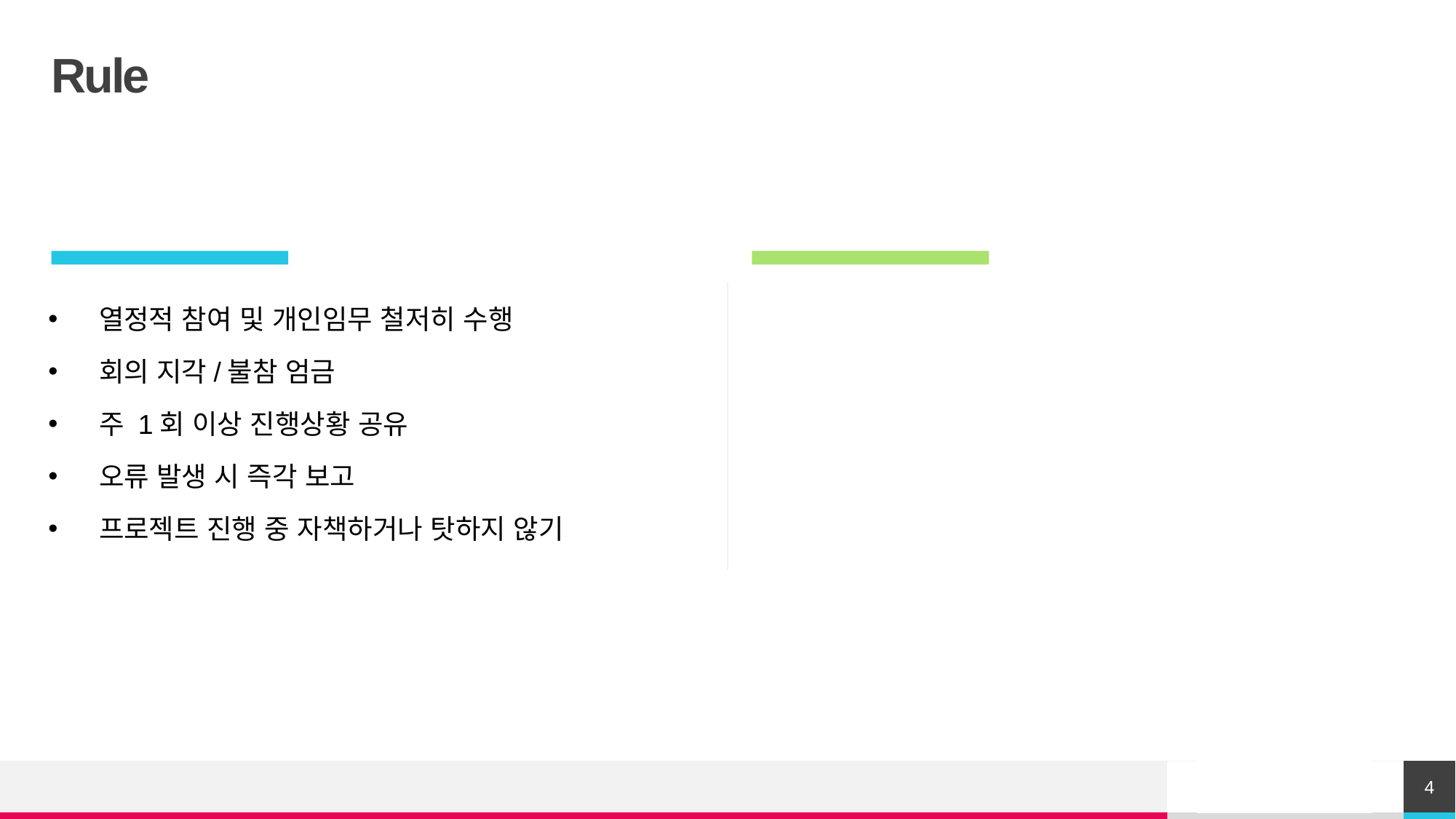

# Rule

열정적 참여 및 개인임무 철저히 수행
회의 지각/불참 엄금
주 1회 이상 진행상황 공유
오류 발생 시 즉각 보고
프로젝트 진행 중 자책하거나 탓하지 않기

4